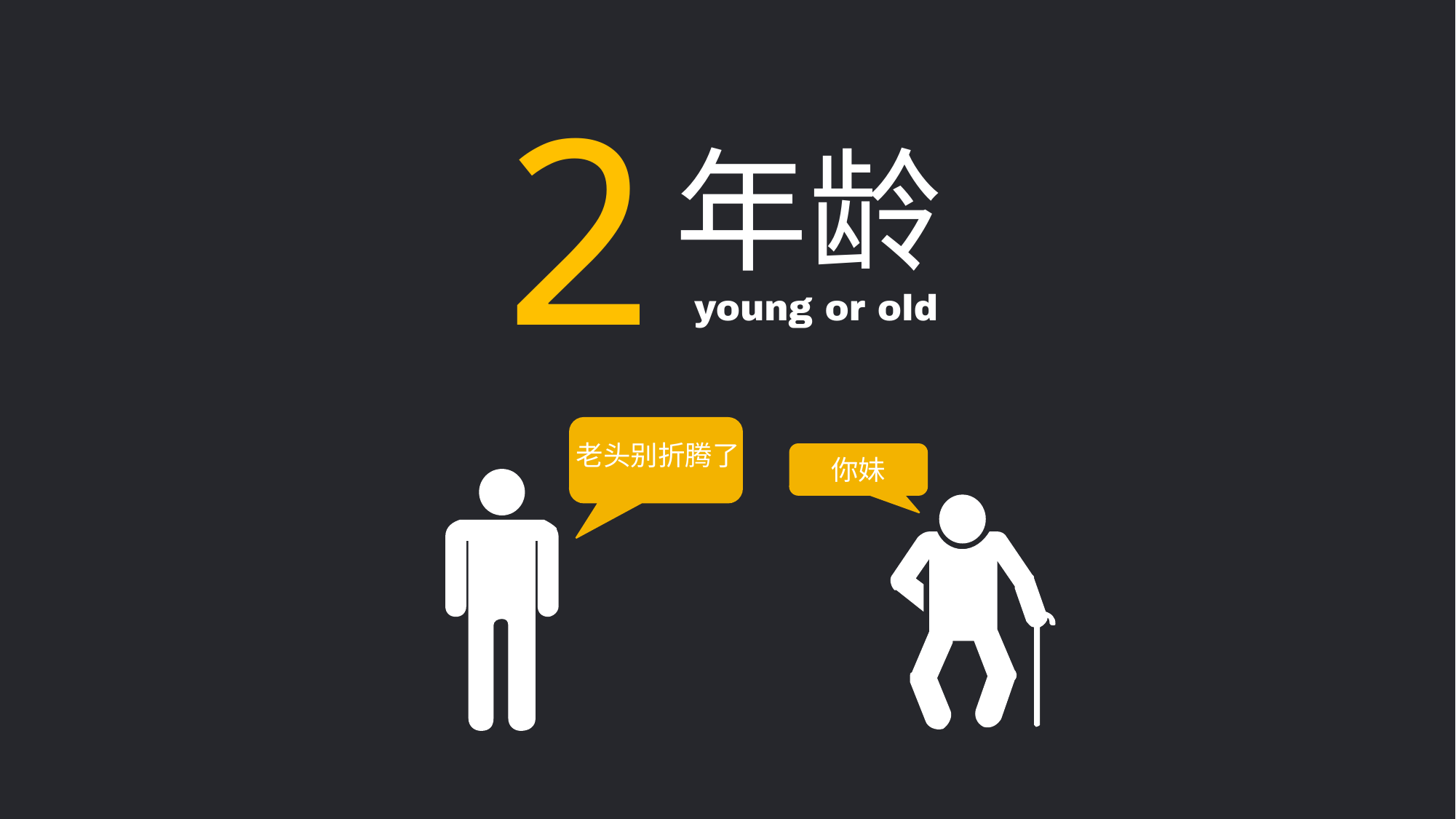

2
年龄
young or old

老头别折腾了

你妹